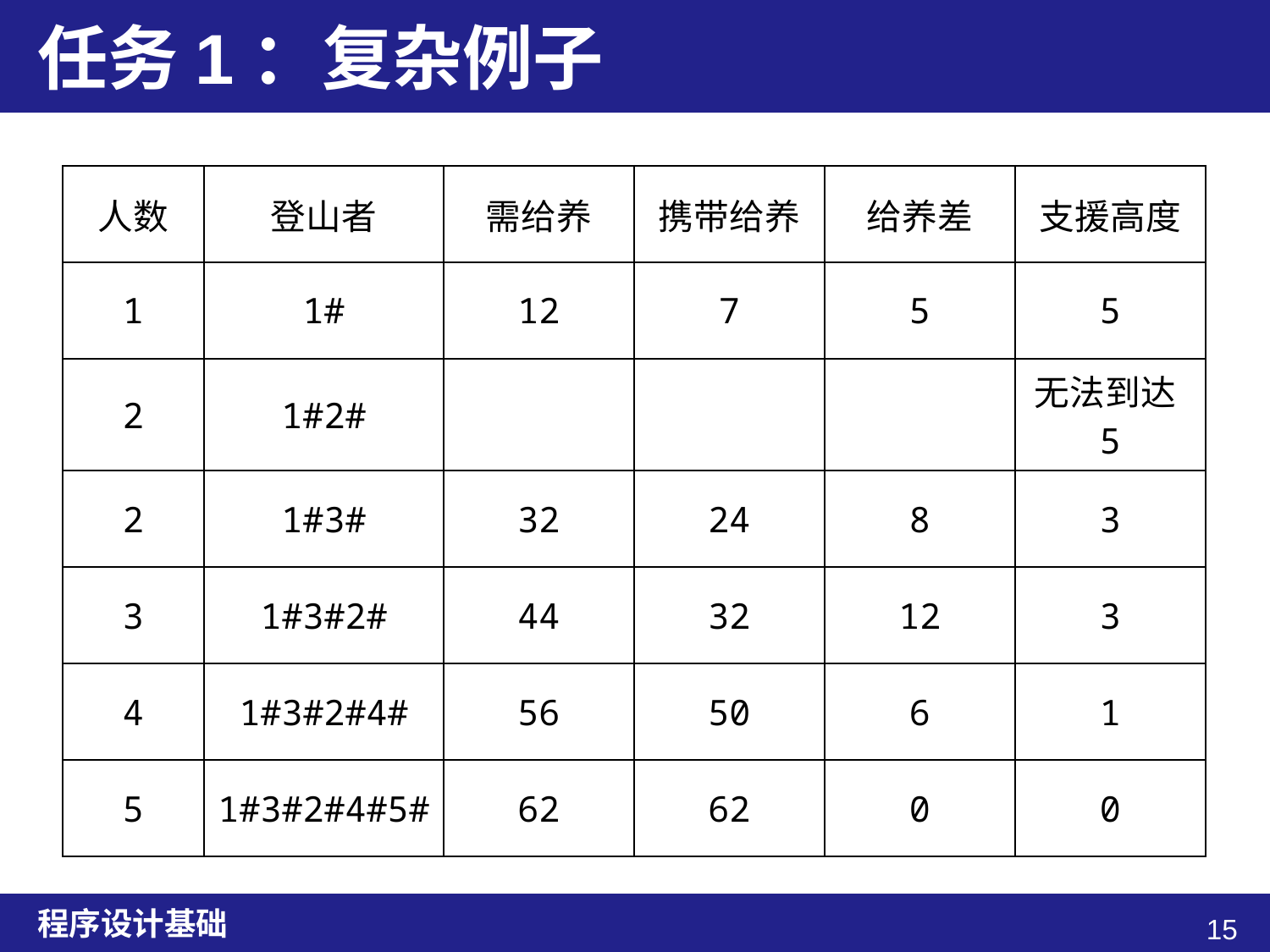

# 任务1：复杂例子
| 人数 | 登山者 | 需给养 | 携带给养 | 给养差 | 支援高度 |
| --- | --- | --- | --- | --- | --- |
| 1 | 1# | 12 | 7 | 5 | 5 |
| 2 | 1#2# |  |  |  | 无法到达5 |
| 2 | 1#3# | 32 | 24 | 8 | 3 |
| 3 | 1#3#2# | 44 | 32 | 12 | 3 |
| 4 | 1#3#2#4# | 56 | 50 | 6 | 1 |
| 5 | 1#3#2#4#5# | 62 | 62 | 0 | 0 |